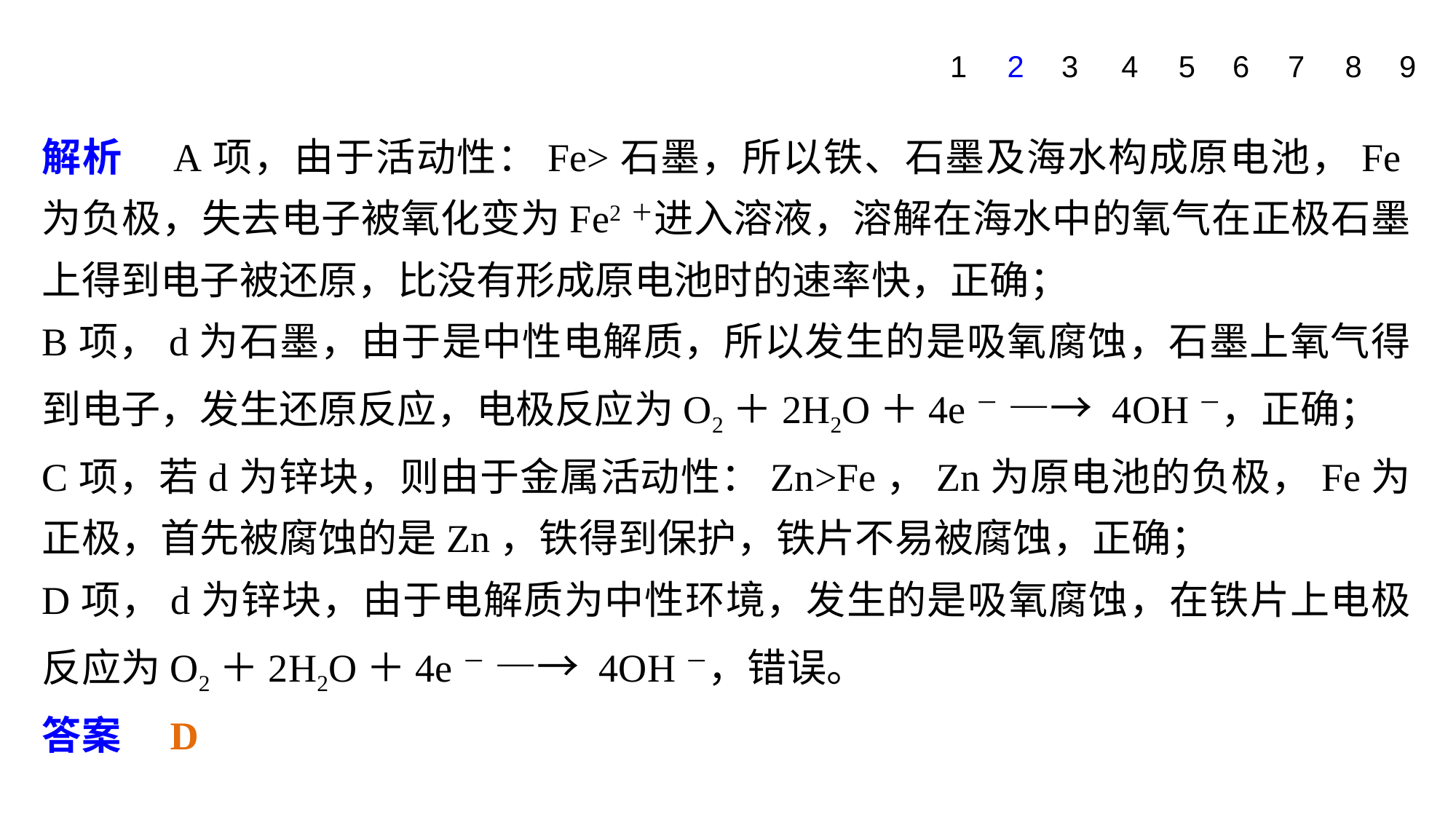

7
8
9
1
2
3
4
5
6
解析　A项，由于活动性：Fe>石墨，所以铁、石墨及海水构成原电池，Fe为负极，失去电子被氧化变为Fe2＋进入溶液，溶解在海水中的氧气在正极石墨上得到电子被还原，比没有形成原电池时的速率快，正确；
B项，d为石墨，由于是中性电解质，所以发生的是吸氧腐蚀，石墨上氧气得到电子，发生还原反应，电极反应为O2＋2H2O＋4e－ ―→ 4OH－，正确；
C项，若d为锌块，则由于金属活动性：Zn>Fe，Zn为原电池的负极，Fe为正极，首先被腐蚀的是Zn，铁得到保护，铁片不易被腐蚀，正确；
D项，d为锌块，由于电解质为中性环境，发生的是吸氧腐蚀，在铁片上电极反应为O2＋2H2O＋4e－ ―→ 4OH－，错误。
答案　D